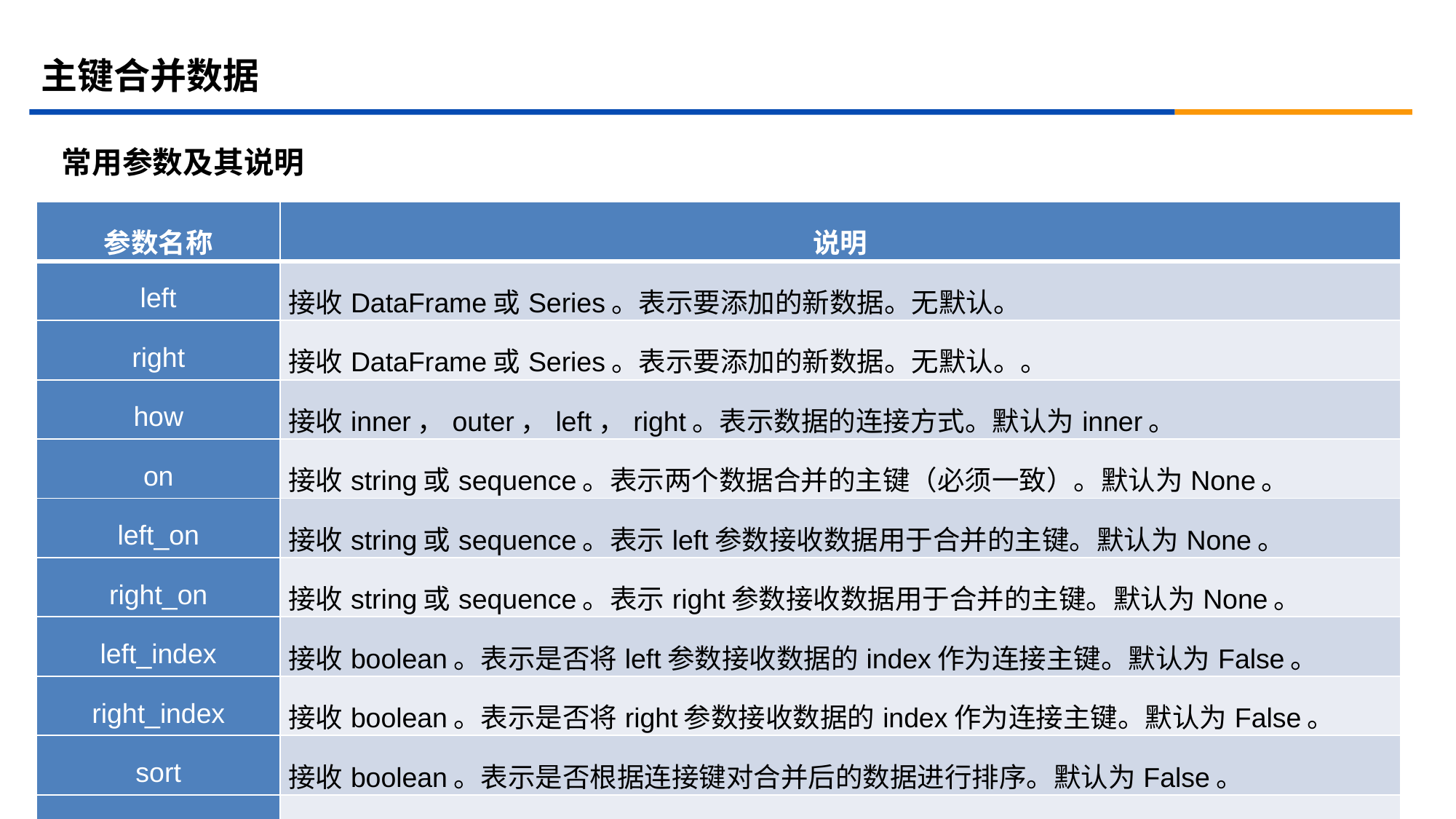

# 主键合并数据
常用参数及其说明
| 参数名称 | 说明 |
| --- | --- |
| left | 接收DataFrame或Series。表示要添加的新数据。无默认。 |
| right | 接收DataFrame或Series。表示要添加的新数据。无默认。。 |
| how | 接收inner，outer，left，right。表示数据的连接方式。默认为inner。 |
| on | 接收string或sequence。表示两个数据合并的主键（必须一致）。默认为None。 |
| left\_on | 接收string或sequence。表示left参数接收数据用于合并的主键。默认为None。 |
| right\_on | 接收string或sequence。表示right参数接收数据用于合并的主键。默认为None。 |
| left\_index | 接收boolean。表示是否将left参数接收数据的index作为连接主键。默认为False。 |
| right\_index | 接收boolean。表示是否将right参数接收数据的index作为连接主键。默认为False。 |
| sort | 接收boolean。表示是否根据连接键对合并后的数据进行排序。默认为False。 |
| suffixes | 接收接收tuple。表示用于追加到left和right参数接收数据重叠列名的尾缀默认为('\_x', '\_y')。 |